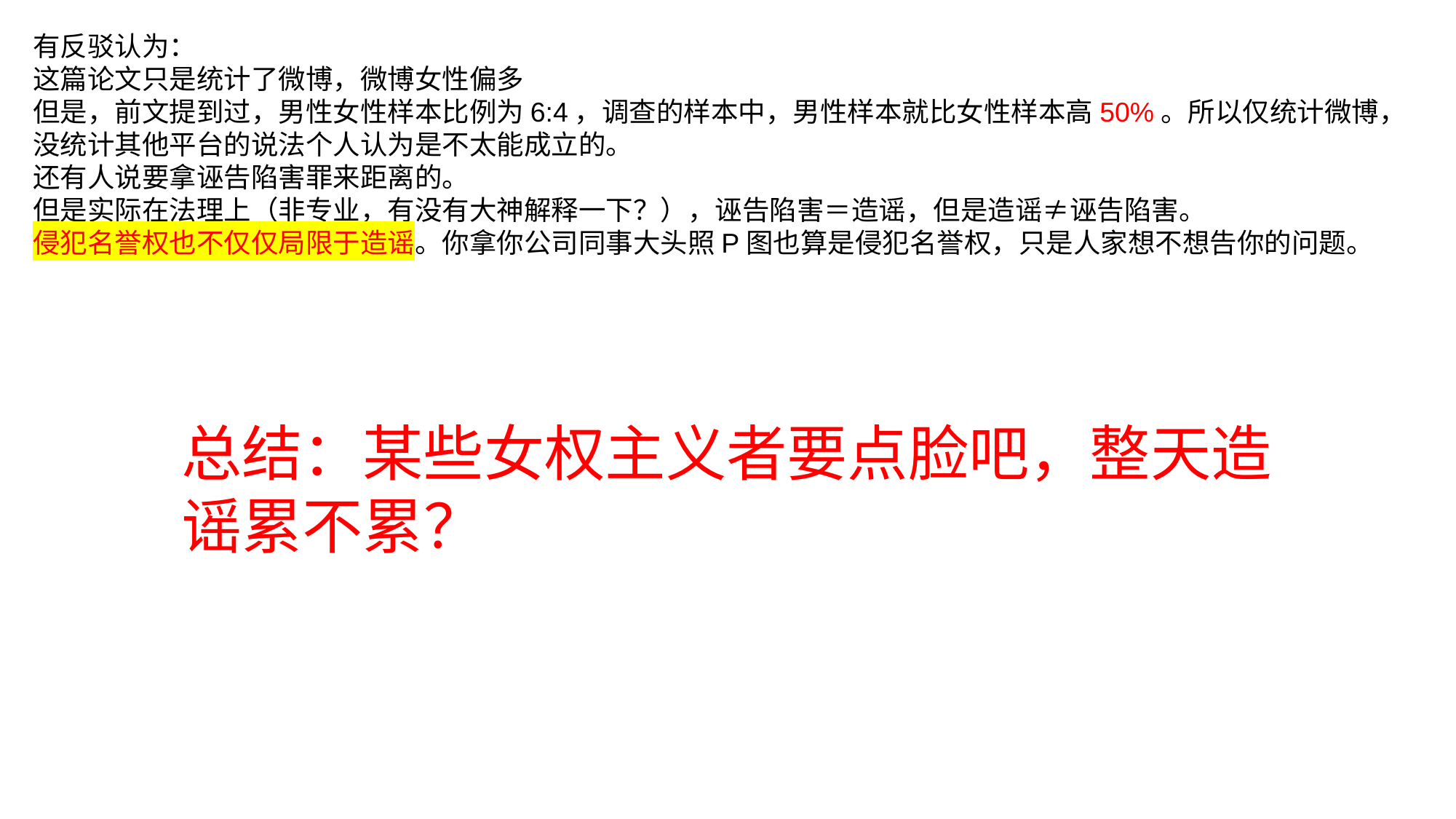

有反驳认为：
这篇论文只是统计了微博，微博女性偏多
但是，前文提到过，男性女性样本比例为6:4，调查的样本中，男性样本就比女性样本高50%。所以仅统计微博，没统计其他平台的说法个人认为是不太能成立的。
还有人说要拿诬告陷害罪来距离的。
但是实际在法理上（非专业，有没有大神解释一下？），诬告陷害＝造谣，但是造谣≠诬告陷害。
侵犯名誉权也不仅仅局限于造谣。你拿你公司同事大头照P图也算是侵犯名誉权，只是人家想不想告你的问题。
总结：某些女权主义者要点脸吧，整天造谣累不累？